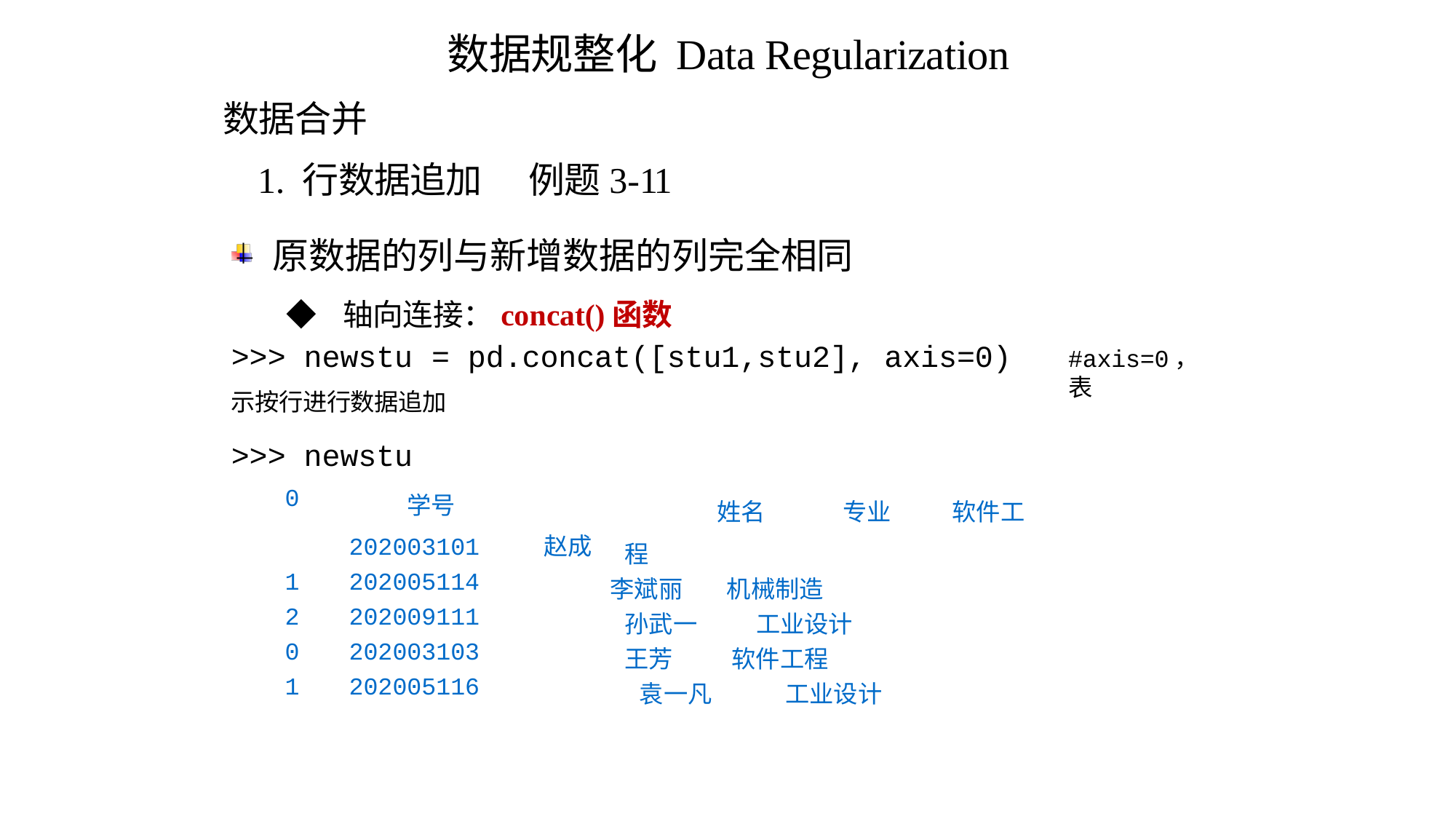

数据规整化 Data Regularization
数据合并
1. 行数据追加      例题3-11
原数据的列与新增数据的列完全相同

◆  轴向连接：concat()函数

>>> newstu
= pd.concat([stu1,stu2], axis=0)
#axis=0，表
示按行进行数据追加

>>> newstu
| 0 | 学号 202003101 赵成 | 姓名 专业 软件工程 |
| --- | --- | --- |
| 1 | 202005114 | 李斌丽 机械制造 |
| 2 | 202009111 | 孙武一 工业设计 |
| 0 | 202003103 | 王芳 软件工程 |
| 1 | 202005116 | 袁一凡 工业设计 |